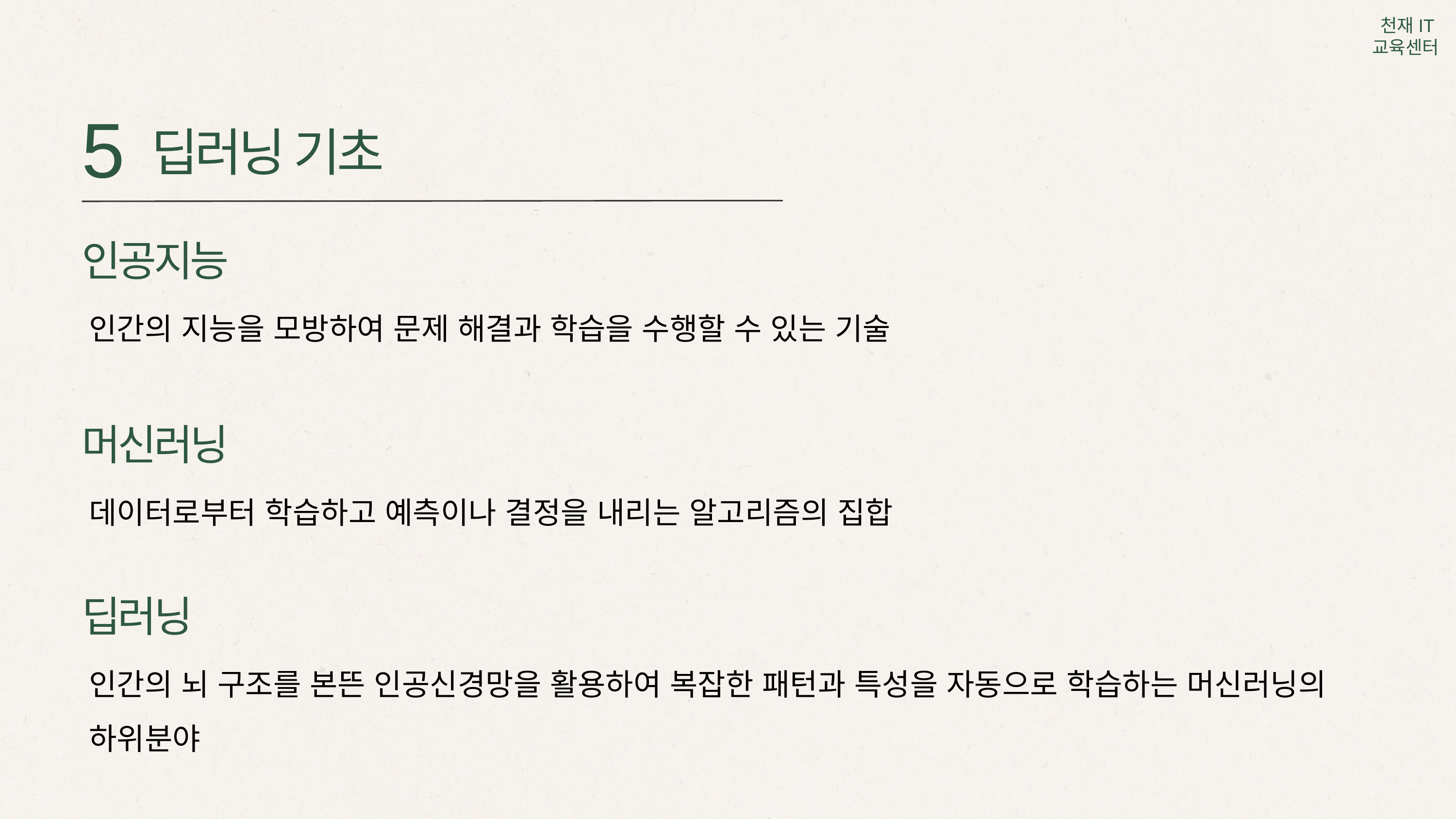

5
딥러닝 기초

인공지능
인간의 지능을 모방하여 문제 해결과 학습을 수행할 수 있는 기술
머신러닝
데이터로부터 학습하고 예측이나 결정을 내리는 알고리즘의 집합
딥러닝
인간의 뇌 구조를 본뜬 인공신경망을 활용하여 복잡한 패턴과 특성을 자동으로 학습하는 머신러닝의 하위분야